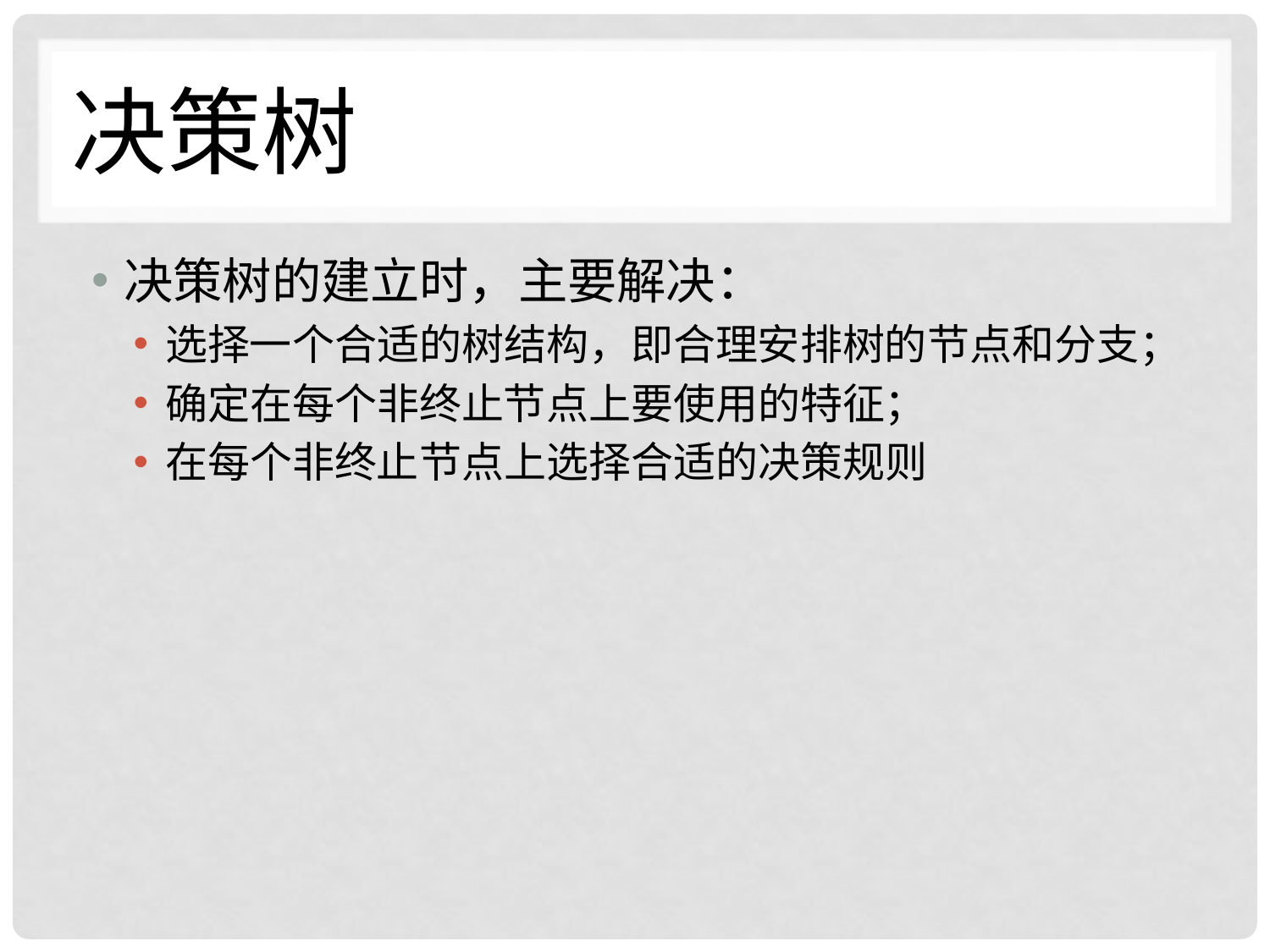

# 决策树
决策树的建立时，主要解决：
选择一个合适的树结构，即合理安排树的节点和分支；
确定在每个非终止节点上要使用的特征；
在每个非终止节点上选择合适的决策规则